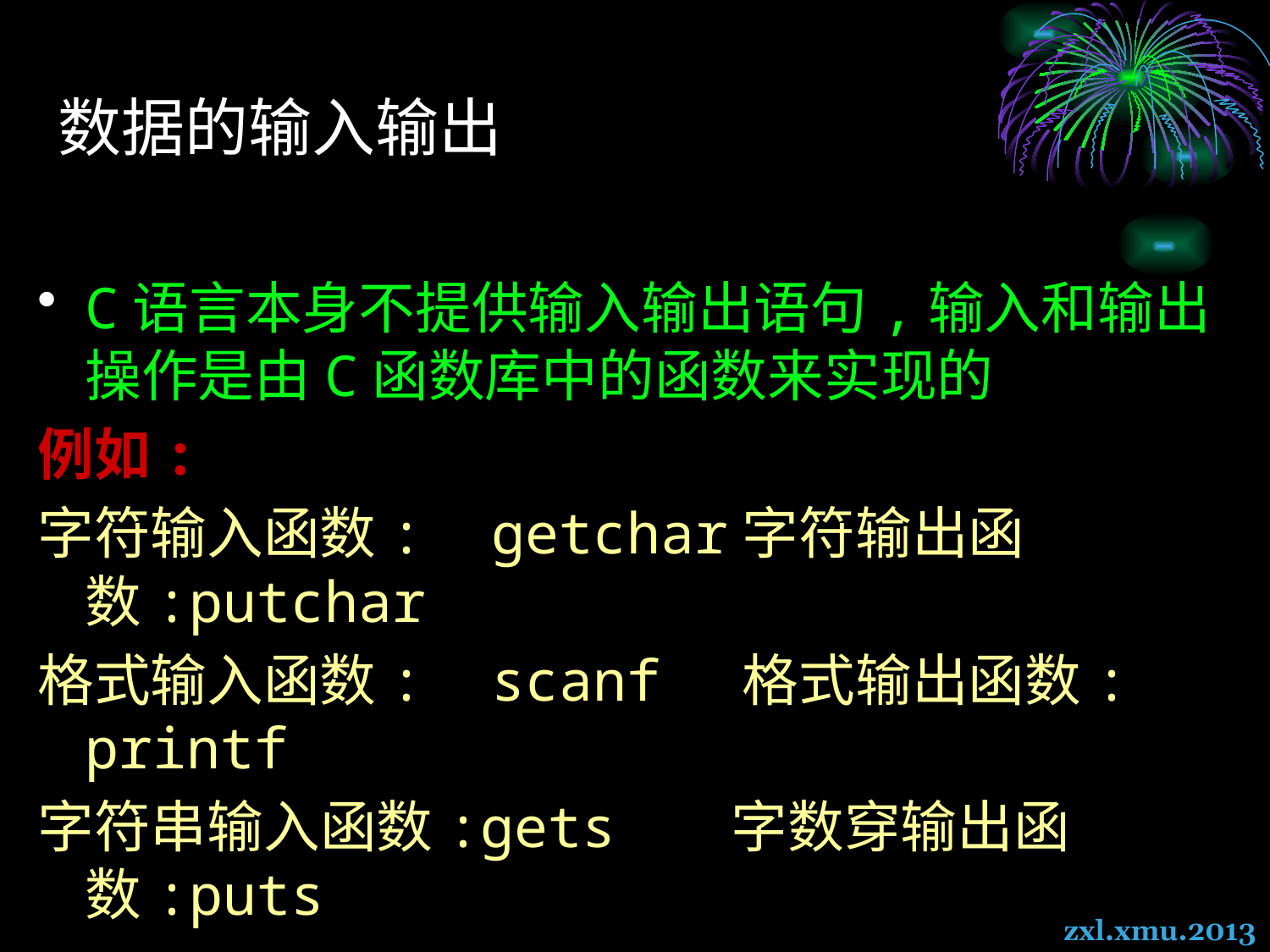

# 数据的输入输出
C语言本身不提供输入输出语句,输入和输出操作是由C函数库中的函数来实现的
例如:
字符输入函数:  getchar字符输出函数:putchar
格式输入函数:  scanf  格式输出函数: printf
字符串输入函数:gets   字数穿输出函数:puts